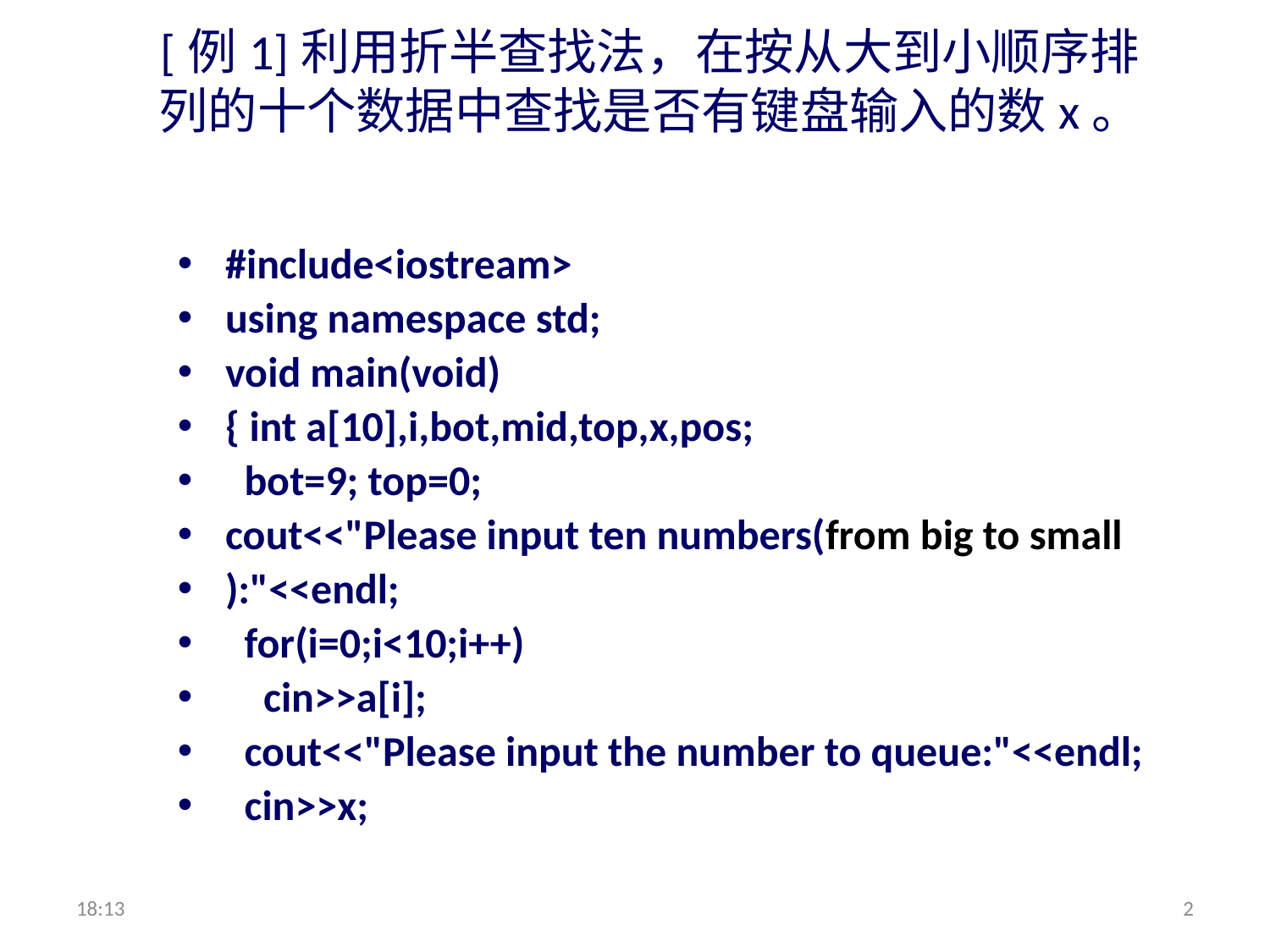

# [例1]利用折半查找法，在按从大到小顺序排列的十个数据中查找是否有键盘输入的数x。
#include<iostream>
using namespace std;
void main(void)
{ int a[10],i,bot,mid,top,x,pos;
  bot=9; top=0;
cout<<"Please input ten numbers(from big to small
):"<<endl;
  for(i=0;i<10;i++)
    cin>>a[i];
  cout<<"Please input the number to queue:"<<endl;
  cin>>x;
18:13
2